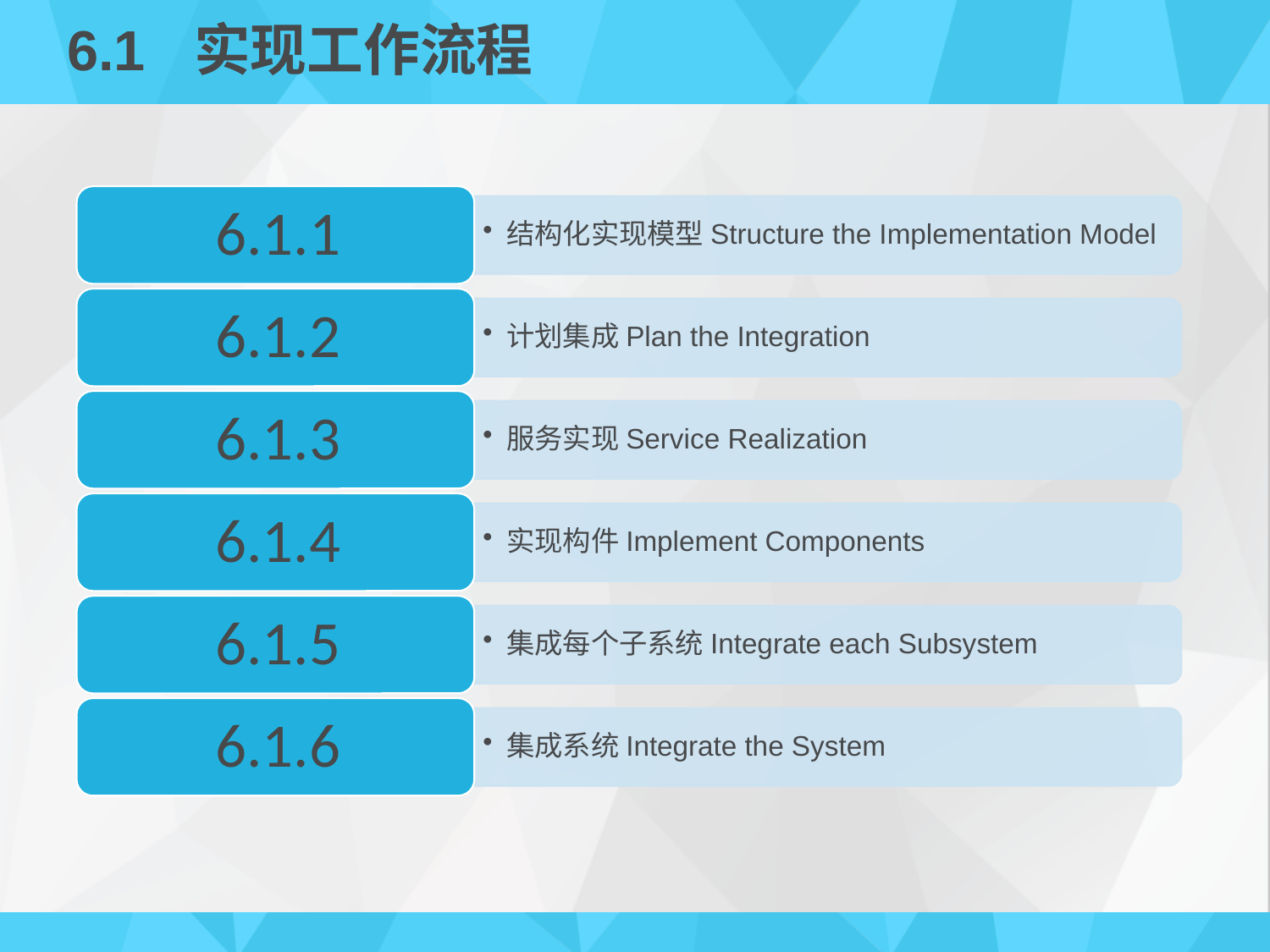

# 6.1 	实现工作流程
结构化实现模型Structure the Implementation Model
6.1.1
计划集成Plan the Integration
6.1.2
服务实现Service Realization
6.1.3
实现构件Implement Components
6.1.4
集成每个子系统Integrate each Subsystem
6.1.5
集成系统Integrate the System
6.1.6